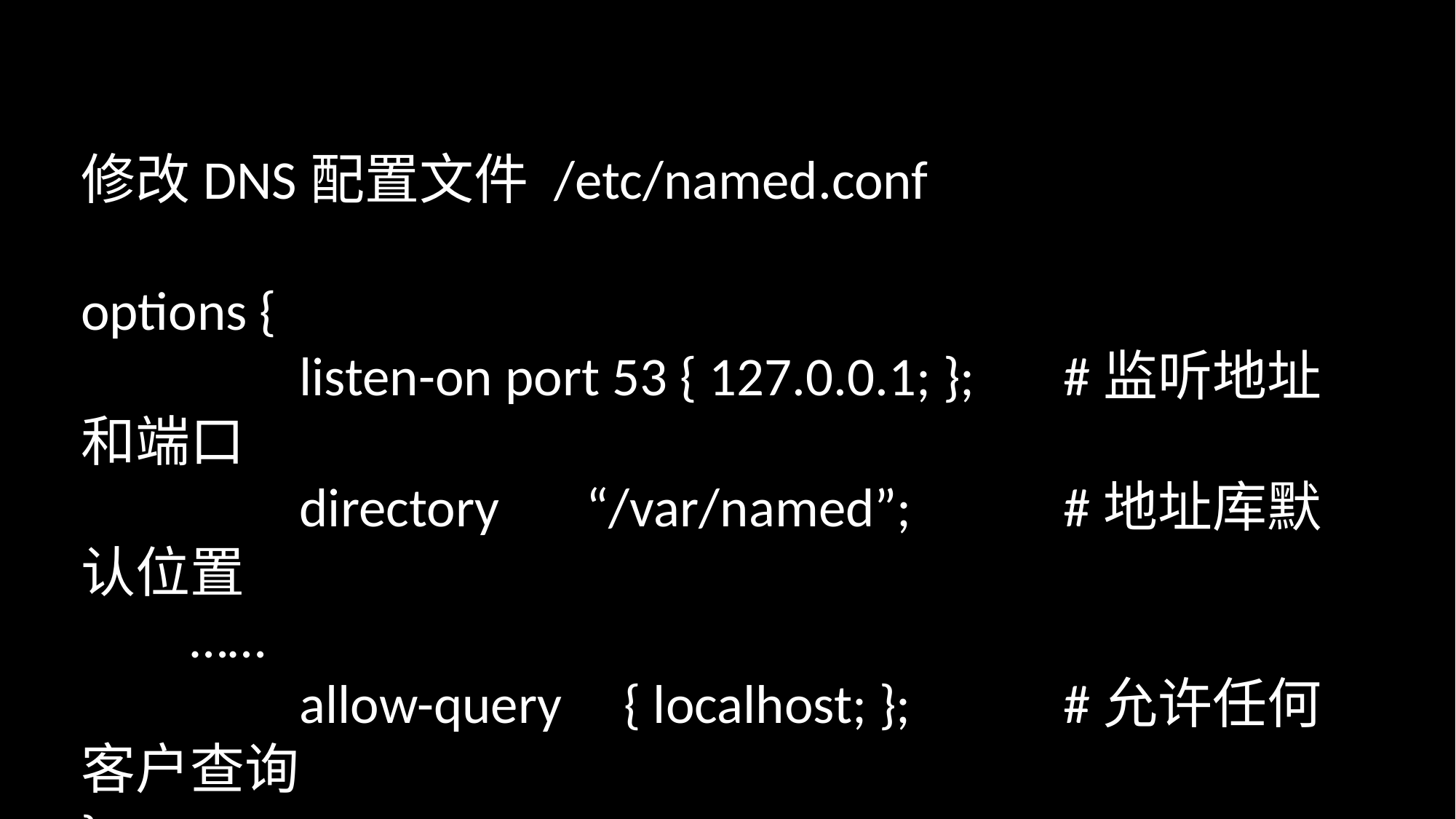

修改DNS配置文件 /etc/named.conf

options {
		listen-on port 53 { 127.0.0.1; };	#监听地址和端口
		directory       “/var/named”;		#地址库默认位置
        	……
		allow-query     { localhost; };		#允许任何客户查询
};